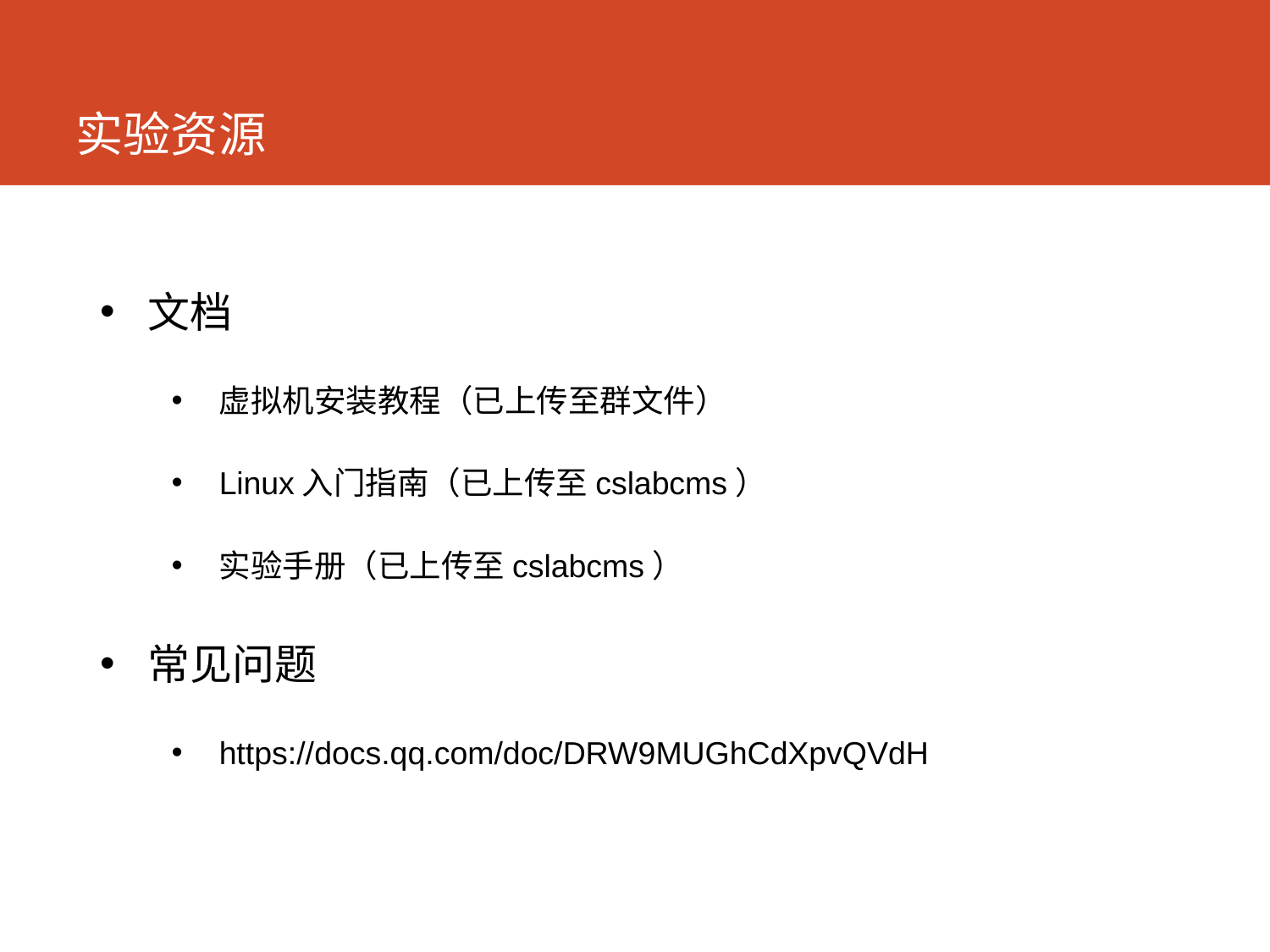

# 实验资源
文档
虚拟机安装教程（已上传至群文件）
Linux入门指南（已上传至cslabcms）
实验手册（已上传至cslabcms）
常见问题
https://docs.qq.com/doc/DRW9MUGhCdXpvQVdH